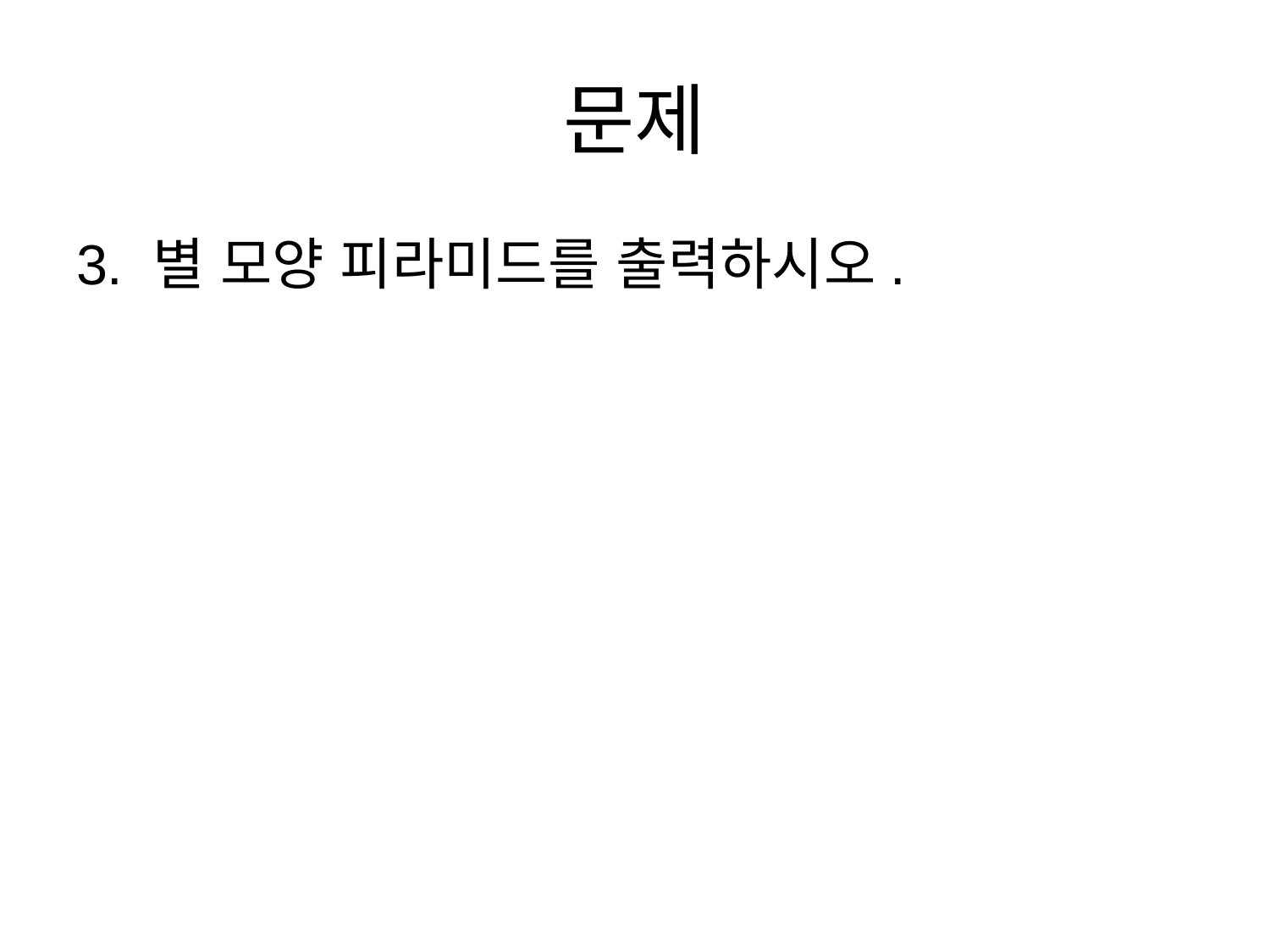

# 문제
3. 별 모양 피라미드를 출력하시오.